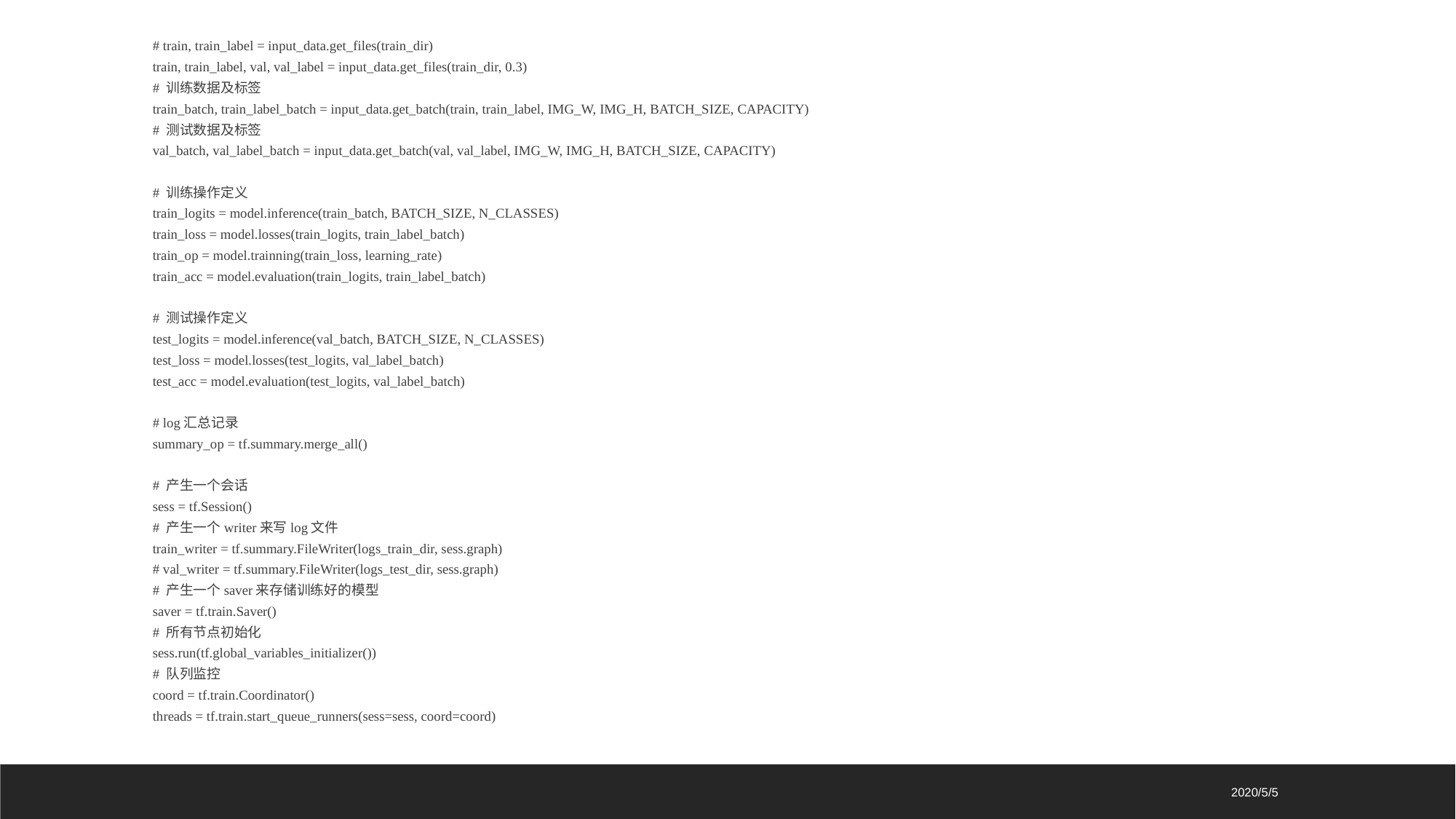

# train, train_label = input_data.get_files(train_dir)
train, train_label, val, val_label = input_data.get_files(train_dir, 0.3)
# 训练数据及标签
train_batch, train_label_batch = input_data.get_batch(train, train_label, IMG_W, IMG_H, BATCH_SIZE, CAPACITY)
# 测试数据及标签
val_batch, val_label_batch = input_data.get_batch(val, val_label, IMG_W, IMG_H, BATCH_SIZE, CAPACITY)

# 训练操作定义
train_logits = model.inference(train_batch, BATCH_SIZE, N_CLASSES)
train_loss = model.losses(train_logits, train_label_batch)
train_op = model.trainning(train_loss, learning_rate)
train_acc = model.evaluation(train_logits, train_label_batch)

# 测试操作定义
test_logits = model.inference(val_batch, BATCH_SIZE, N_CLASSES)
test_loss = model.losses(test_logits, val_label_batch)
test_acc = model.evaluation(test_logits, val_label_batch)

# log汇总记录
summary_op = tf.summary.merge_all()

# 产生一个会话
sess = tf.Session()
# 产生一个writer来写log文件
train_writer = tf.summary.FileWriter(logs_train_dir, sess.graph)
# val_writer = tf.summary.FileWriter(logs_test_dir, sess.graph)
# 产生一个saver来存储训练好的模型
saver = tf.train.Saver()
# 所有节点初始化
sess.run(tf.global_variables_initializer())
# 队列监控
coord = tf.train.Coordinator()
threads = tf.train.start_queue_runners(sess=sess, coord=coord)

2020/5/5